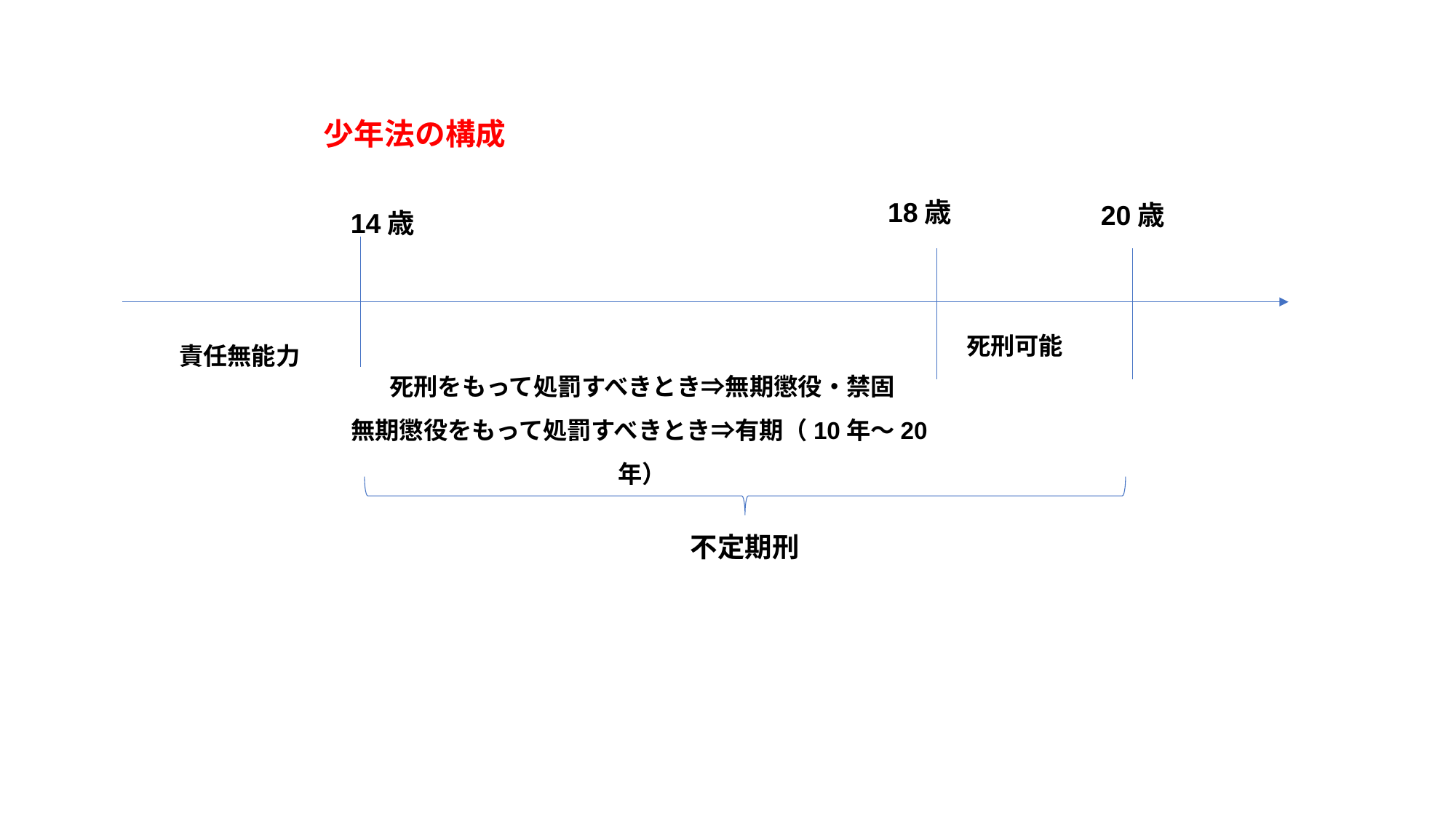

少年法の構成

18歳
20歳
14歳
死刑可能
責任無能力
死刑をもって処罰すべきとき⇒無期懲役・禁固
無期懲役をもって処罰すべきとき⇒有期（10年～20年）
不定期刑